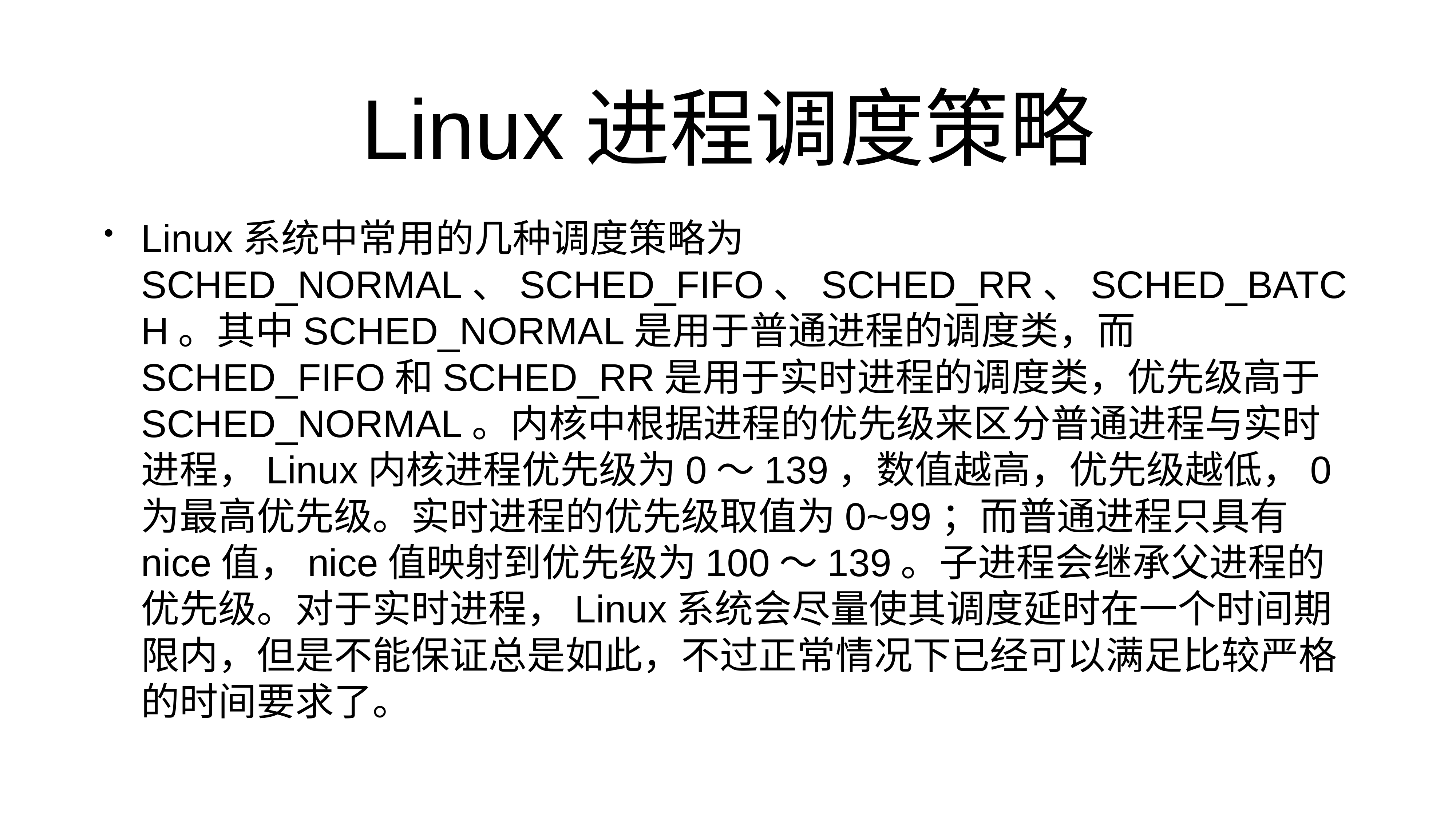

# Linux进程调度策略
Linux系统中常用的几种调度策略为SCHED_NORMAL、SCHED_FIFO、SCHED_RR、SCHED_BATCH。其中SCHED_NORMAL是用于普通进程的调度类，而SCHED_FIFO和SCHED_RR是用于实时进程的调度类，优先级高于SCHED_NORMAL。内核中根据进程的优先级来区分普通进程与实时进程，Linux内核进程优先级为0～139，数值越高，优先级越低，0为最高优先级。实时进程的优先级取值为0~99；而普通进程只具有nice值，nice值映射到优先级为100～139。子进程会继承父进程的优先级。对于实时进程，Linux系统会尽量使其调度延时在一个时间期限内，但是不能保证总是如此，不过正常情况下已经可以满足比较严格的时间要求了。